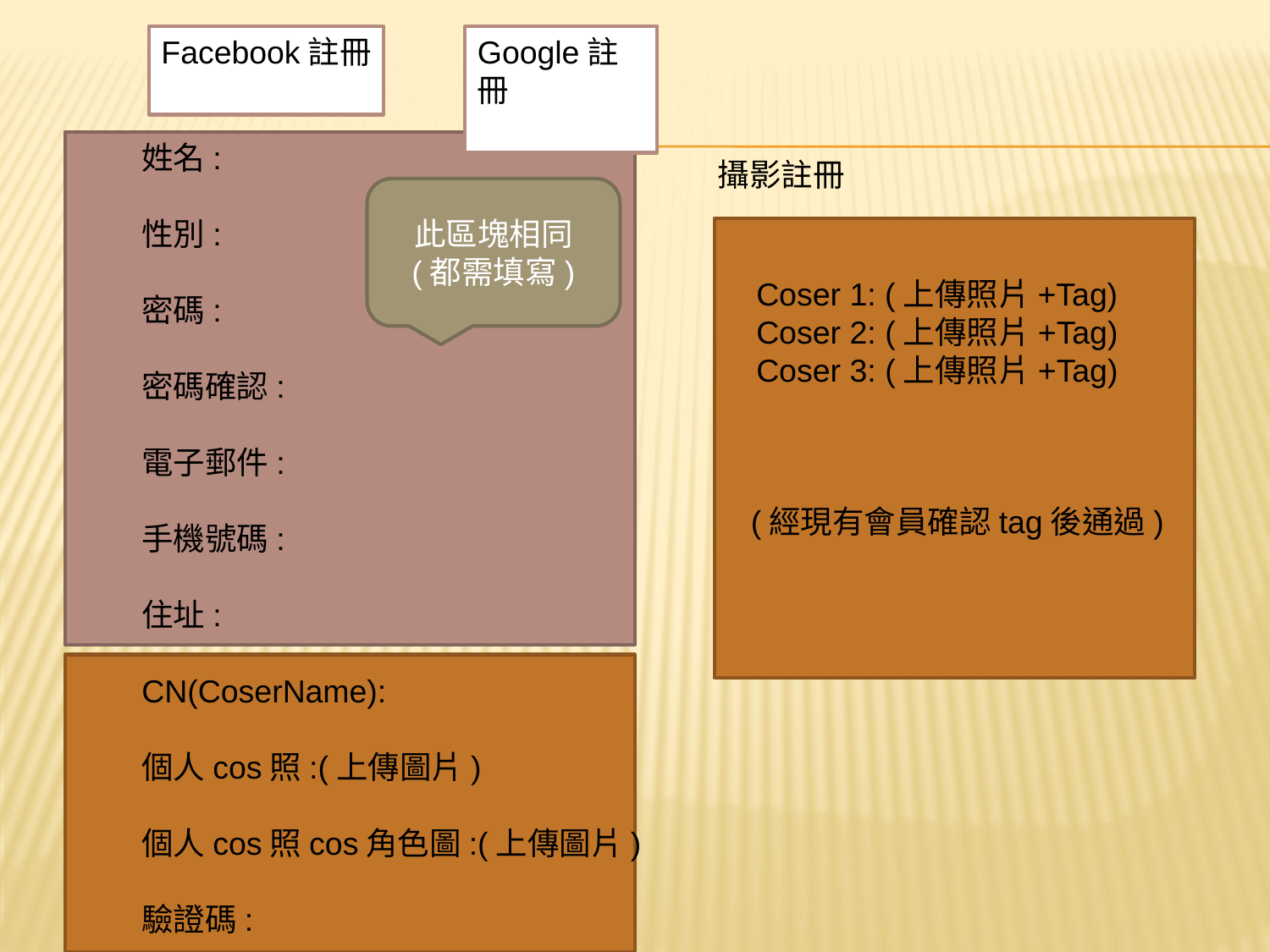

Facebook註冊

Google註冊

姓名:
性別:

密碼:

密碼確認:

電子郵件:

手機號碼:

住址:

CN(CoserName):

個人cos照:(上傳圖片)

個人cos照cos角色圖:(上傳圖片)

驗證碼:

攝影註冊
此區塊相同
(都需填寫)

Coser 1: (上傳照片+Tag)
Coser 2: (上傳照片+Tag)
Coser 3: (上傳照片+Tag)
(經現有會員確認tag後通過)